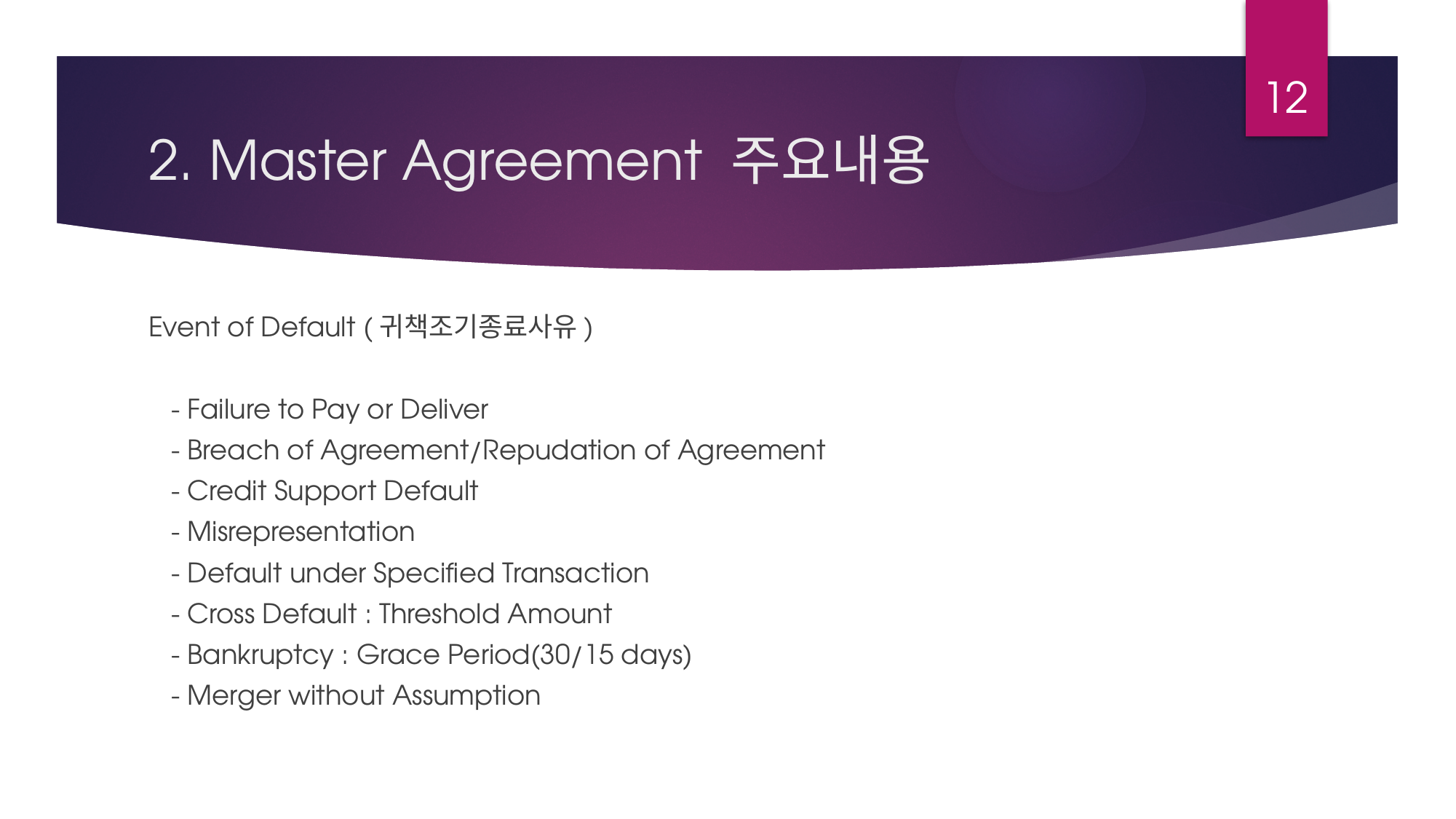

12
# 2. Master Agreement 주요내용
Event of Default (귀책조기종료사유)

   - Failure to Pay or Deliver
   - Breach of Agreement/Repudation of Agreement
   - Credit Support Default
   - Misrepresentation
   - Default under Specified Transaction
   - Cross Default : Threshold Amount
   - Bankruptcy : Grace Period(30/15 days)
   - Merger without Assumption